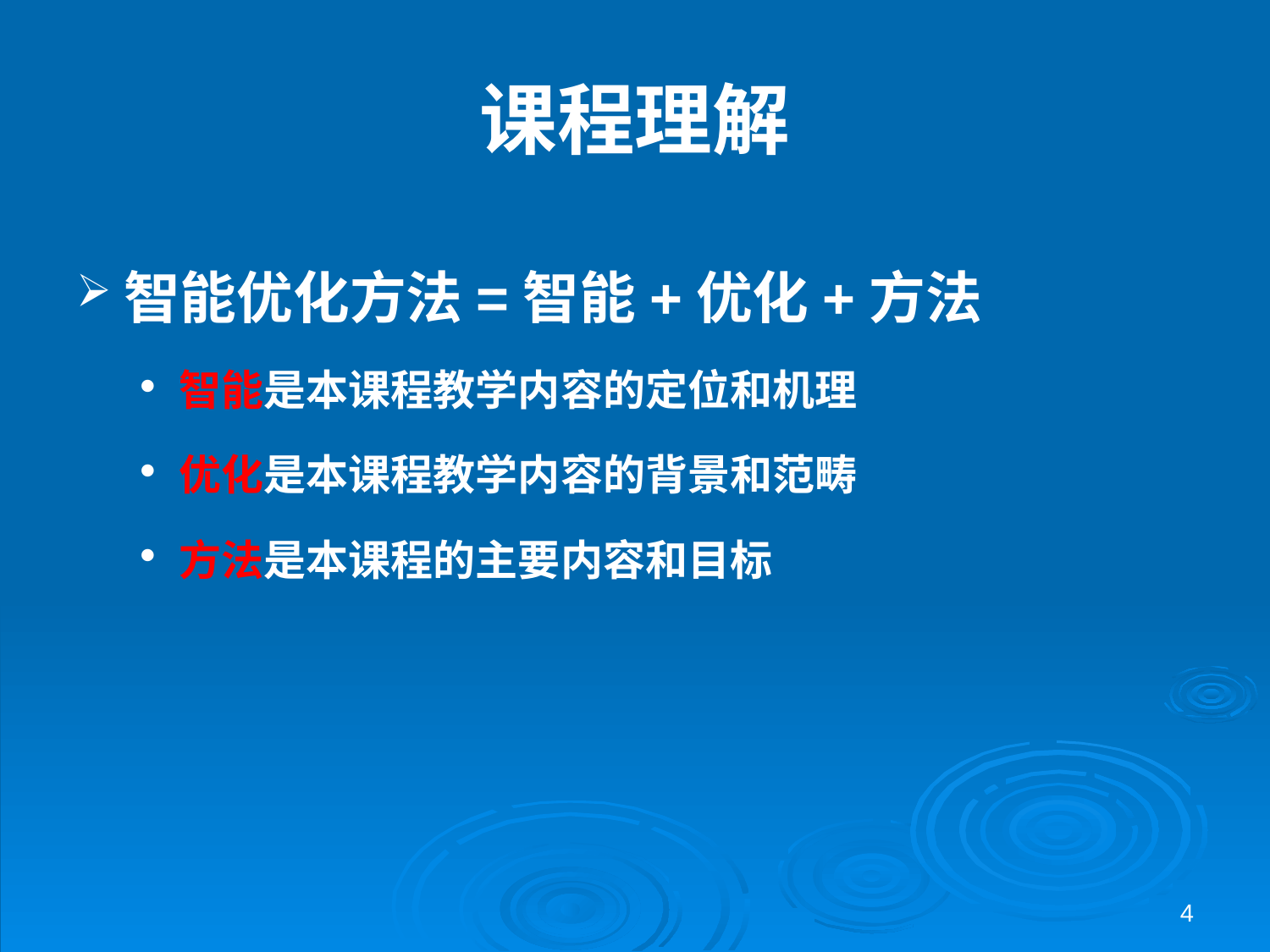

# 课程理解
智能优化方法=智能+优化+方法
智能是本课程教学内容的定位和机理
优化是本课程教学内容的背景和范畴
方法是本课程的主要内容和目标
4